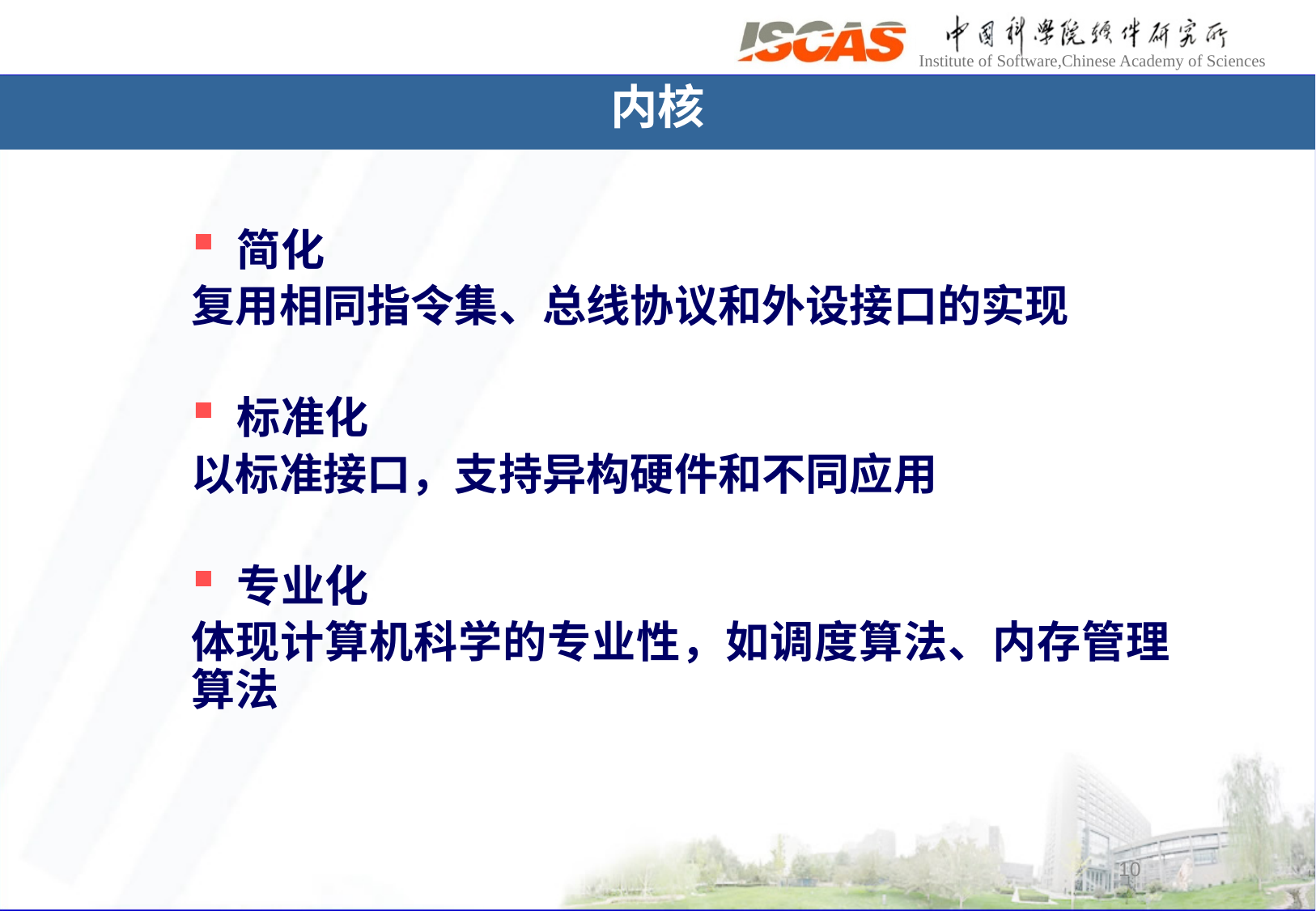

内核
简化
复用相同指令集、总线协议和外设接口的实现

标准化
以标准接口，支持异构硬件和不同应用

专业化
体现计算机科学的专业性，如调度算法、内存管理算法

10